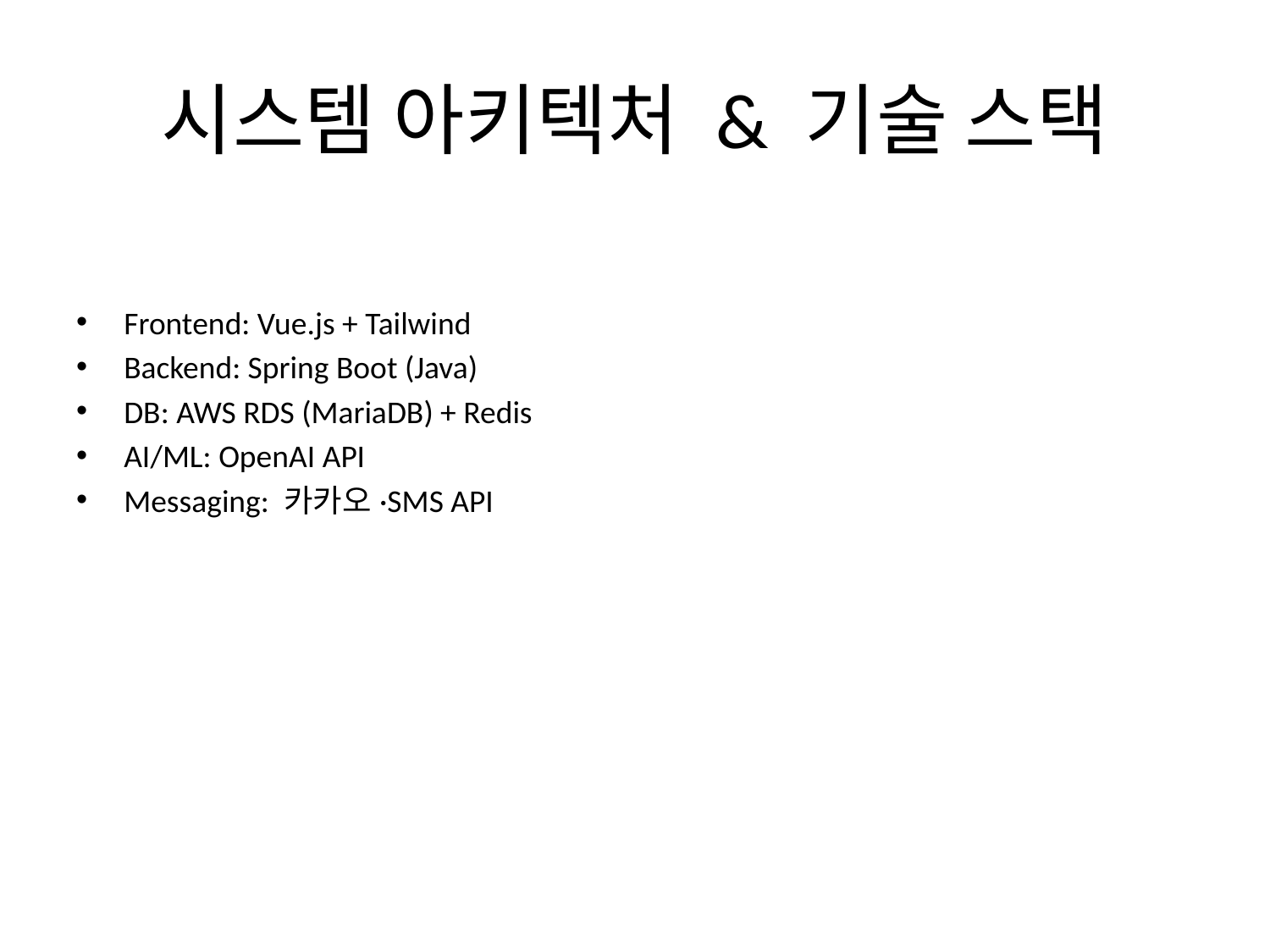

# 시스템 아키텍처 & 기술 스택

Frontend: Vue.js + Tailwind
Backend: Spring Boot (Java)
DB: AWS RDS (MariaDB) + Redis
AI/ML: OpenAI API
Messaging: 카카오·SMS API